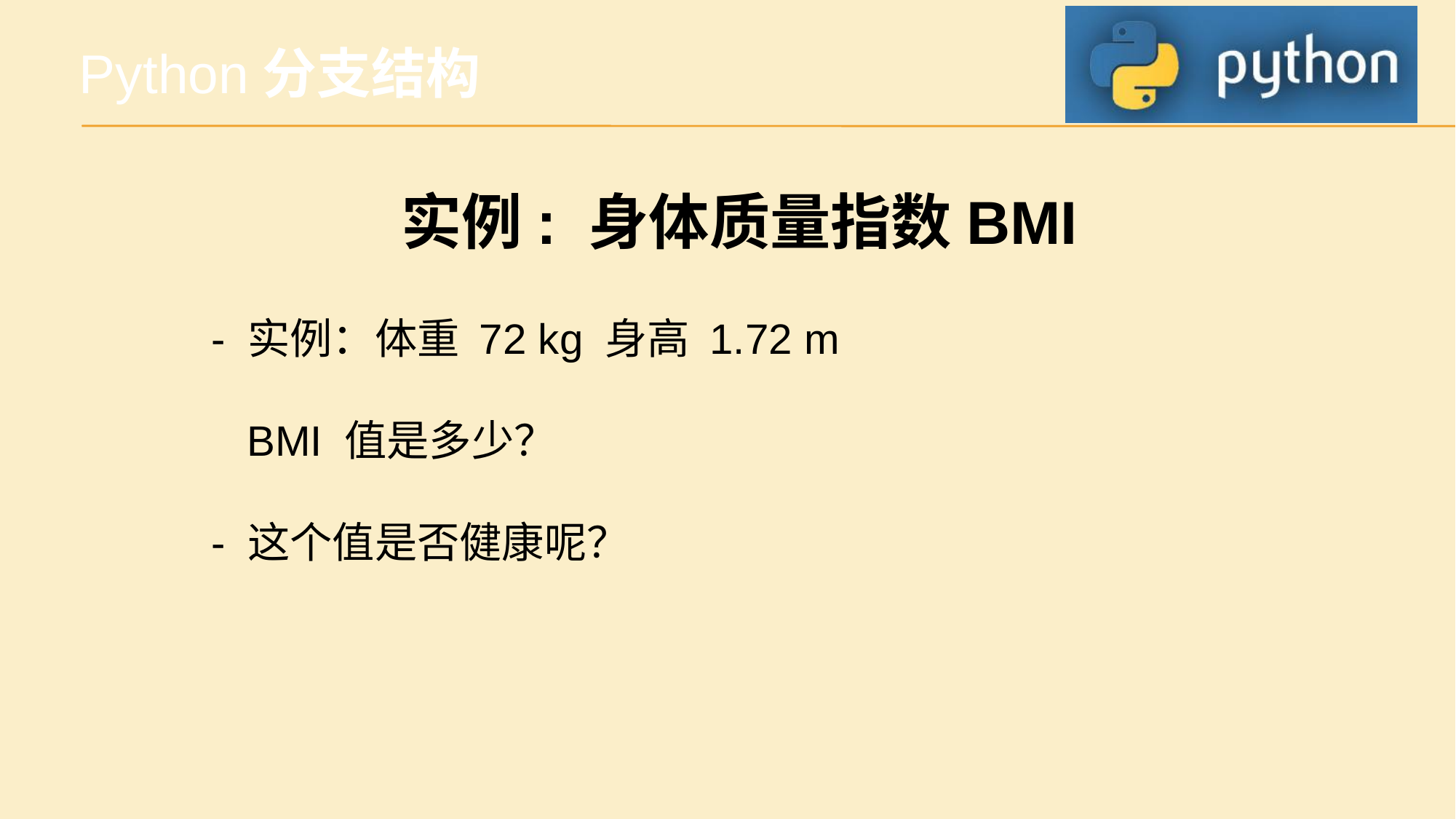

Python分支结构
实例: 身体质量指数BMI
- 实例：体重 72 kg 身高 1.72 m

   BMI 值是多少？

- 这个值是否健康呢？